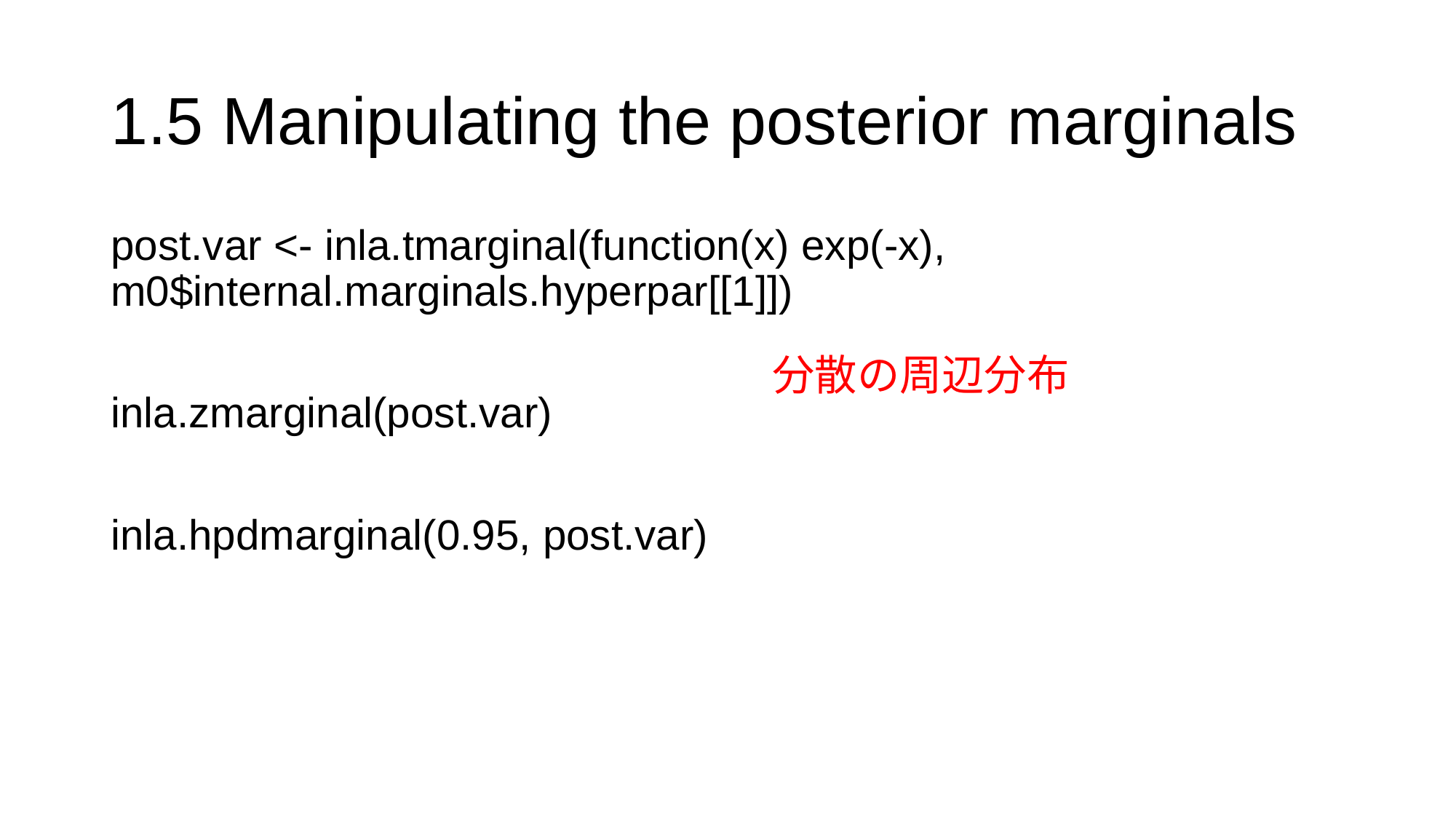

# 1.5 Manipulating the posterior marginals
post.var <- inla.tmarginal(function(x) exp(-x), m0$internal.marginals.hyperpar[[1]])

inla.zmarginal(post.var)

inla.hpdmarginal(0.95, post.var)
分散の周辺分布